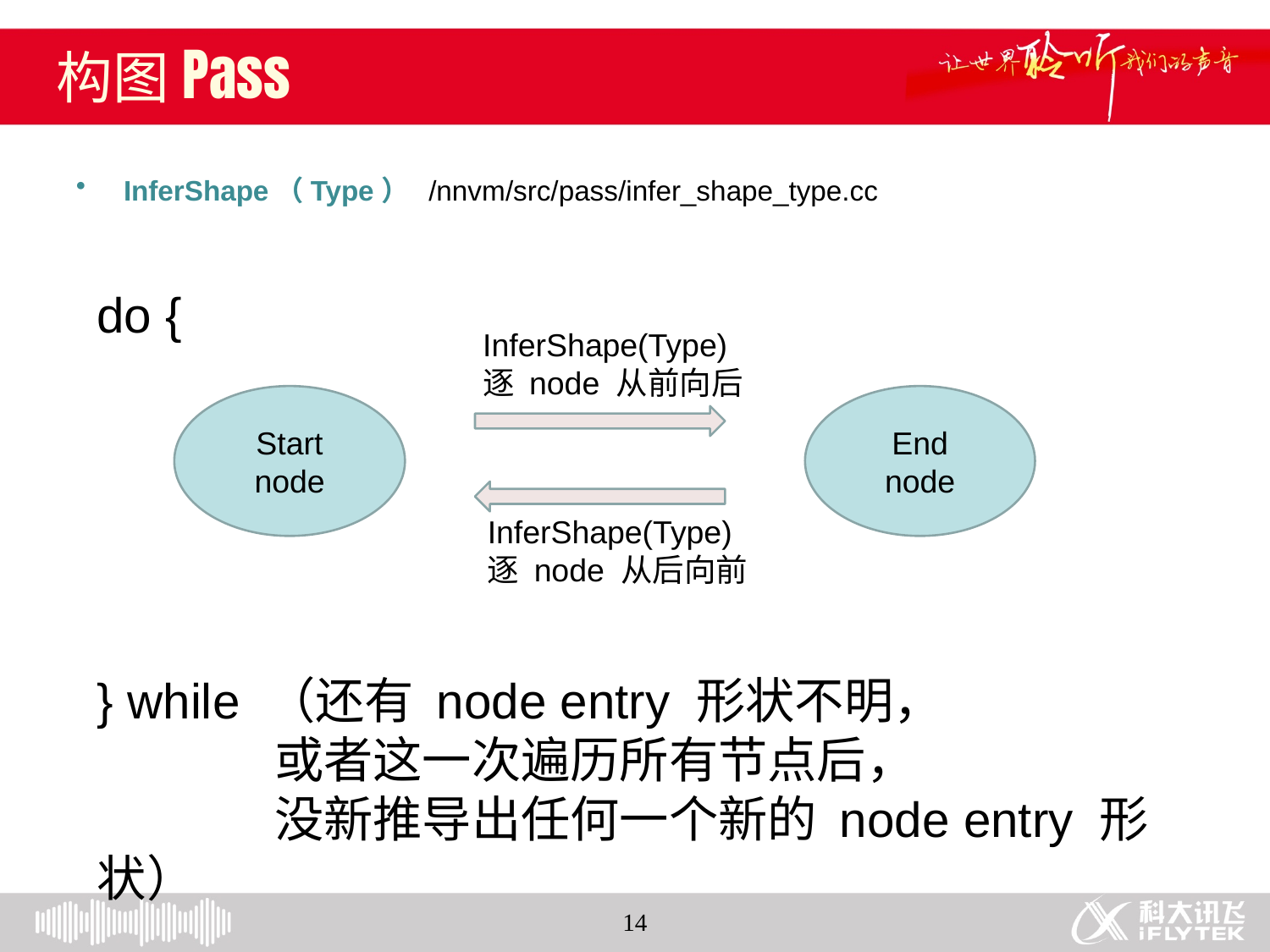

# 构图Pass
InferShape（Type）  /nnvm/src/pass/infer_shape_type.cc

do {
InferShape(Type)
逐 node 从前向后
Start node
End
node

InferShape(Type)
逐 node 从后向前
} while （还有 node entry 形状不明，
               或者这一次遍历所有节点后，
               没新推导出任何一个新的 node entry 形状）
14